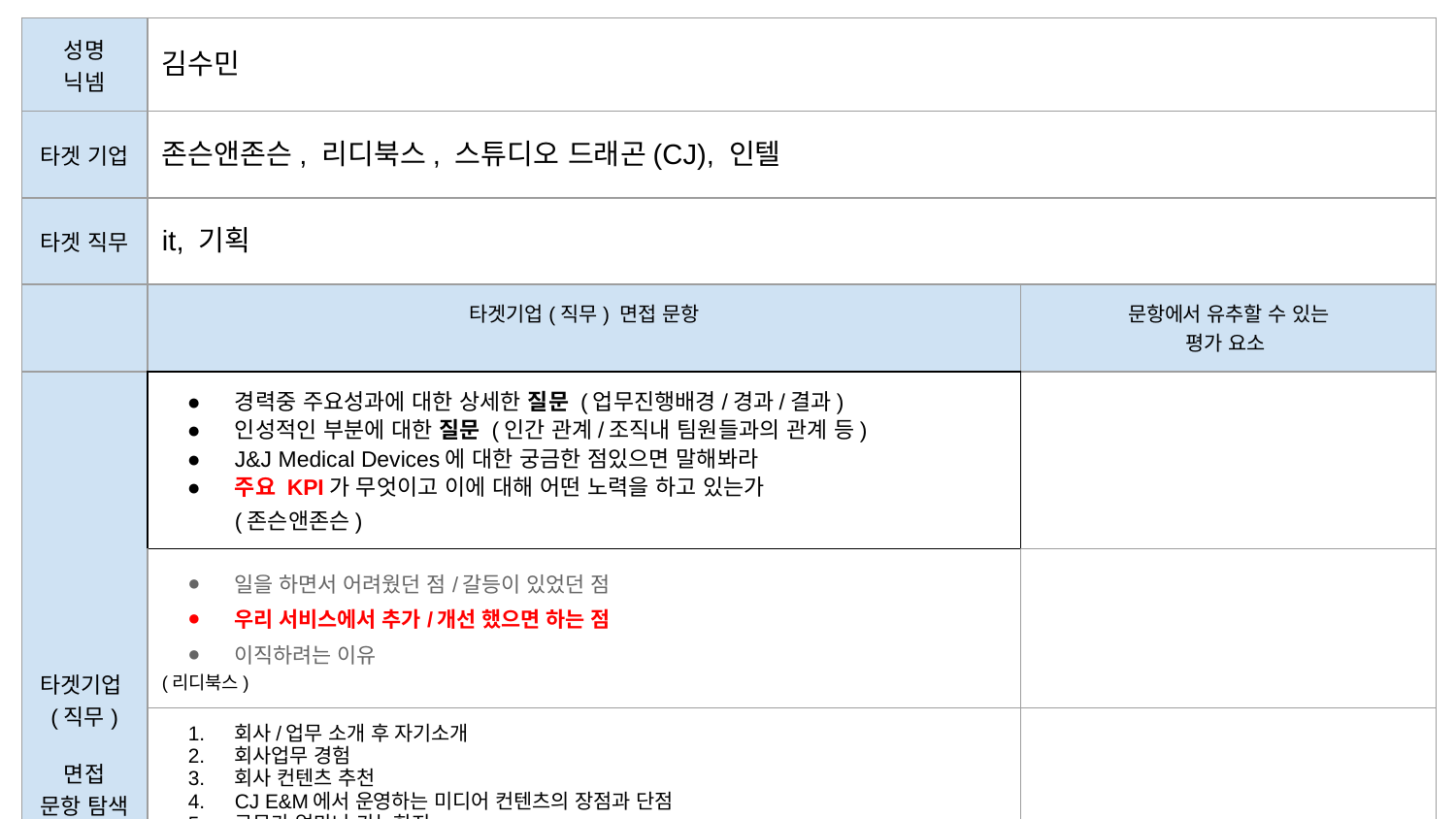

| 성명 닉넴 | 김수민 |  |
| --- | --- | --- |
| 타겟 기업 | 존슨앤존슨, 리디북스, 스튜디오 드래곤(CJ), 인텔 |  |
| 타겟 직무 | it, 기획 |  |
|  | 타겟기업(직무) 면접 문항 | 문항에서 유추할 수 있는 평가 요소 |
| 타겟기업(직무) 면접 문항 탐색 | 경력중 주요성과에 대한 상세한 질문 (업무진행배경/경과/결과) 인성적인 부분에 대한 질문 (인간 관계/조직내 팀원들과의 관계 등) J&J Medical Devices에 대한 궁금한 점있으면 말해봐라 주요 KPI가 무엇이고 이에 대해 어떤 노력을 하고 있는가 (존슨앤존슨) |  |
|  | 일을 하면서 어려웠던 점/갈등이 있었던 점 우리 서비스에서 추가/개선 했으면 하는 점 이직하려는 이유 (리디북스) |  |
|  | 회사/업무 소개 후 자기소개 회사업무 경험 회사 컨텐츠 추천 CJ E&M에서 운영하는 미디어 컨텐츠의 장점과 단점 근무가 얼마나 가능한지 (스튜디오 드래곤이 CJ 자회사라 CJ 면접 위 질문들은 면접질문을 찾기 힘들어 CJ인턴 면접에서 발췌) |  |
|  | Tensorflow, Keras, Pytorch 써보았나? 자신이 직접 딥러닝 모델을 구현해본 적이 있었는가? Openvino와 NUC에 연동하는 프로젝트를 해본 적이 있는가? (인텔) |  |
|  |  |  |